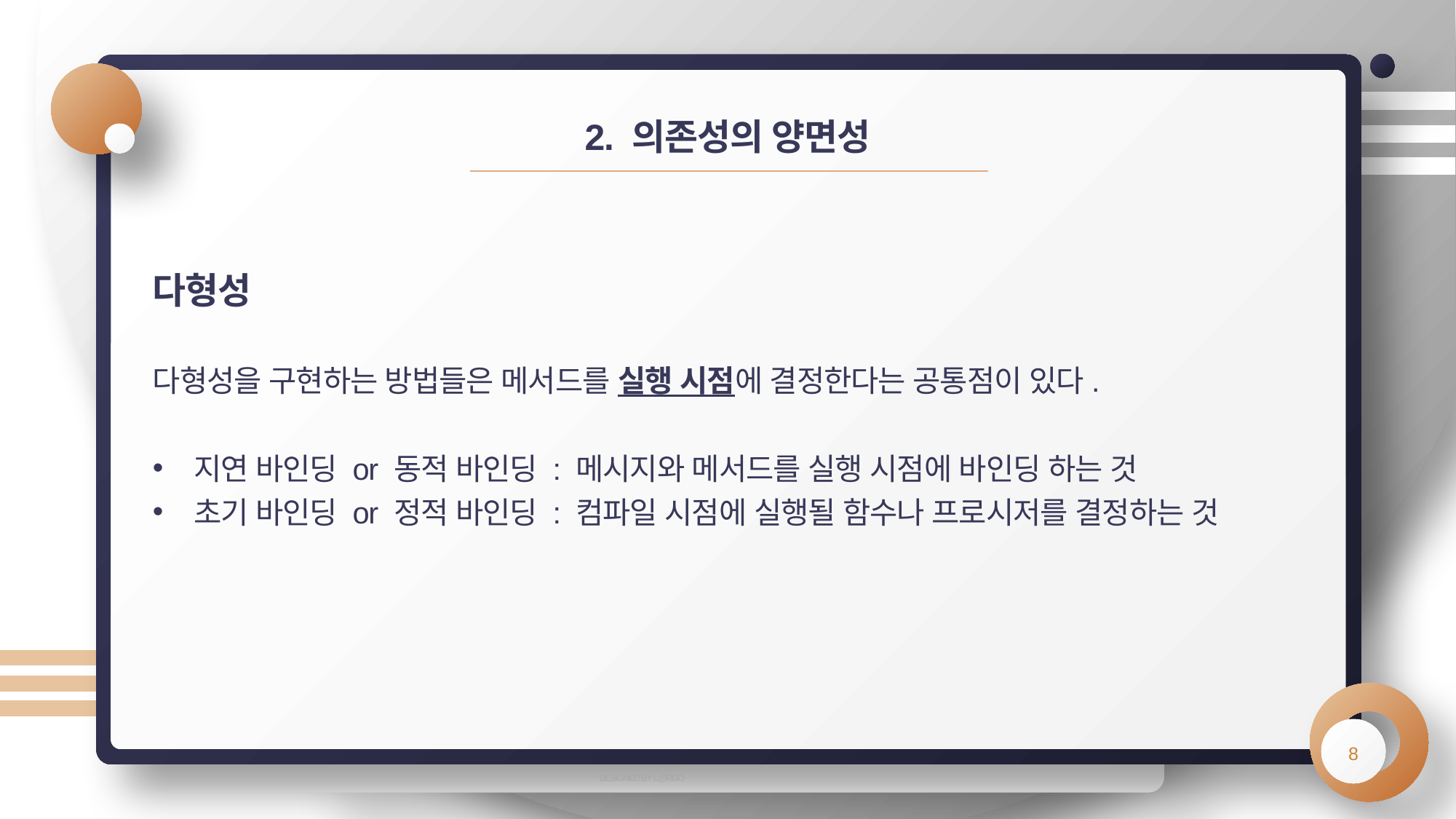

# 2. 의존성의 양면성

다형성

다형성을 구현하는 방법들은 메서드를 실행 시점에 결정한다는 공통점이 있다.

지연 바인딩 or 동적 바인딩 : 메시지와 메서드를 실행 시점에 바인딩 하는 것
초기 바인딩 or 정적 바인딩 : 컴파일 시점에 실행될 함수나 프로시저를 결정하는 것

8
DESIGNED BY L@RGO